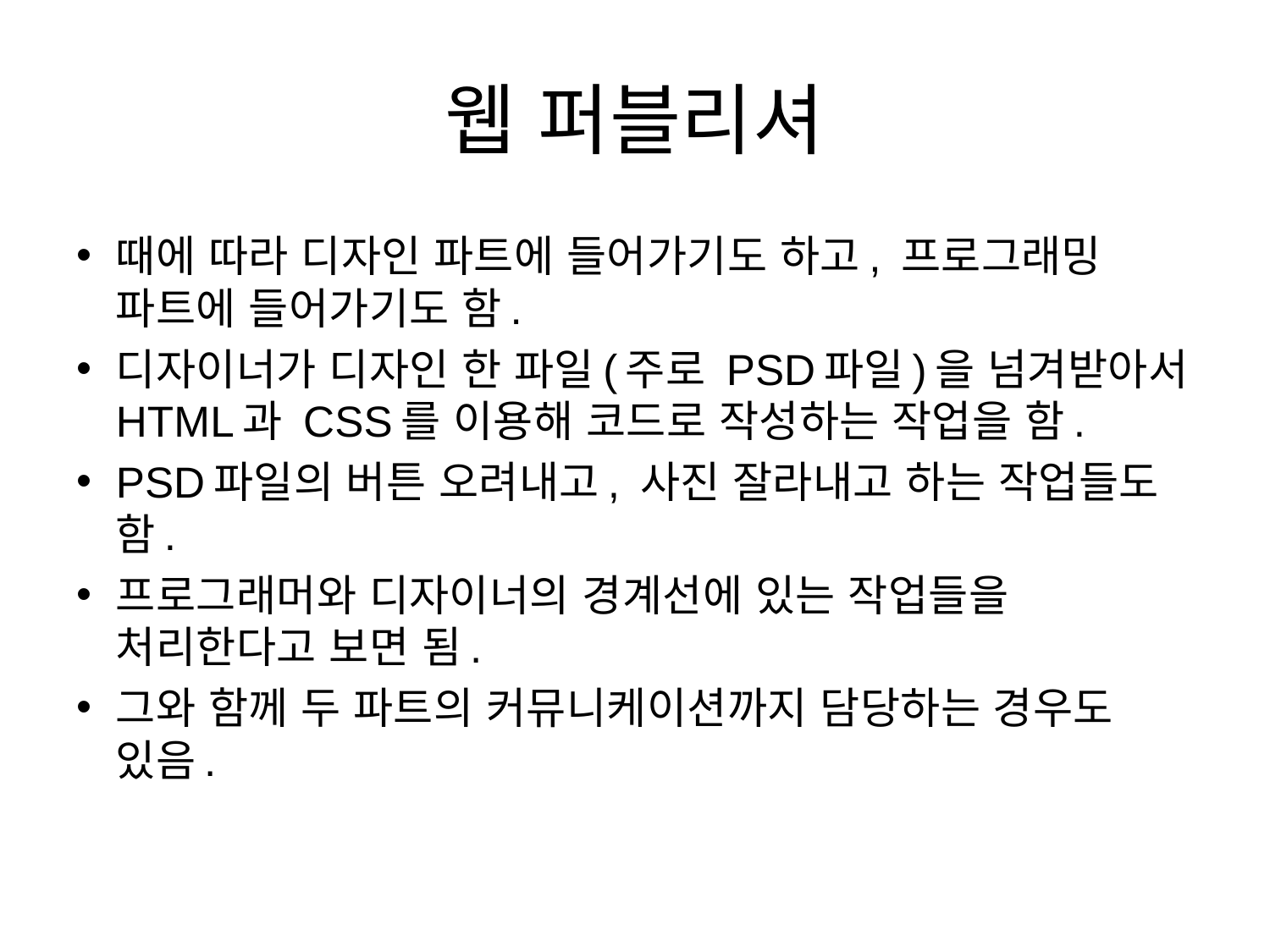

# 웹 퍼블리셔
때에 따라 디자인 파트에 들어가기도 하고, 프로그래밍 파트에 들어가기도 함.
디자이너가 디자인 한 파일(주로 PSD파일)을 넘겨받아서 HTML과 CSS를 이용해 코드로 작성하는 작업을 함.
PSD파일의 버튼 오려내고, 사진 잘라내고 하는 작업들도 함.
프로그래머와 디자이너의 경계선에 있는 작업들을 처리한다고 보면 됨.
그와 함께 두 파트의 커뮤니케이션까지 담당하는 경우도 있음.